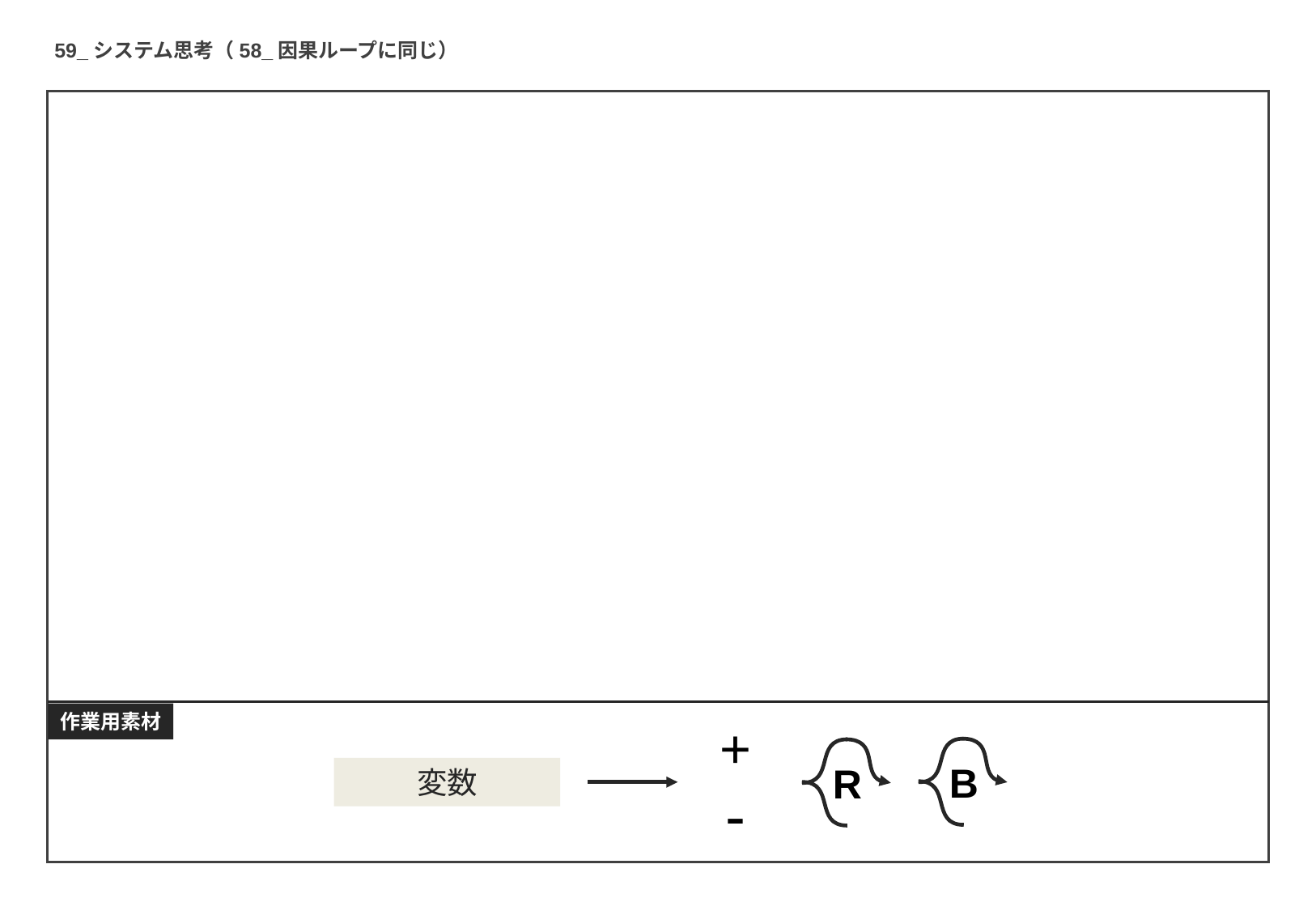

59_システム思考（58_因果ループに同じ）

作業用素材
+
B
R
変数
-